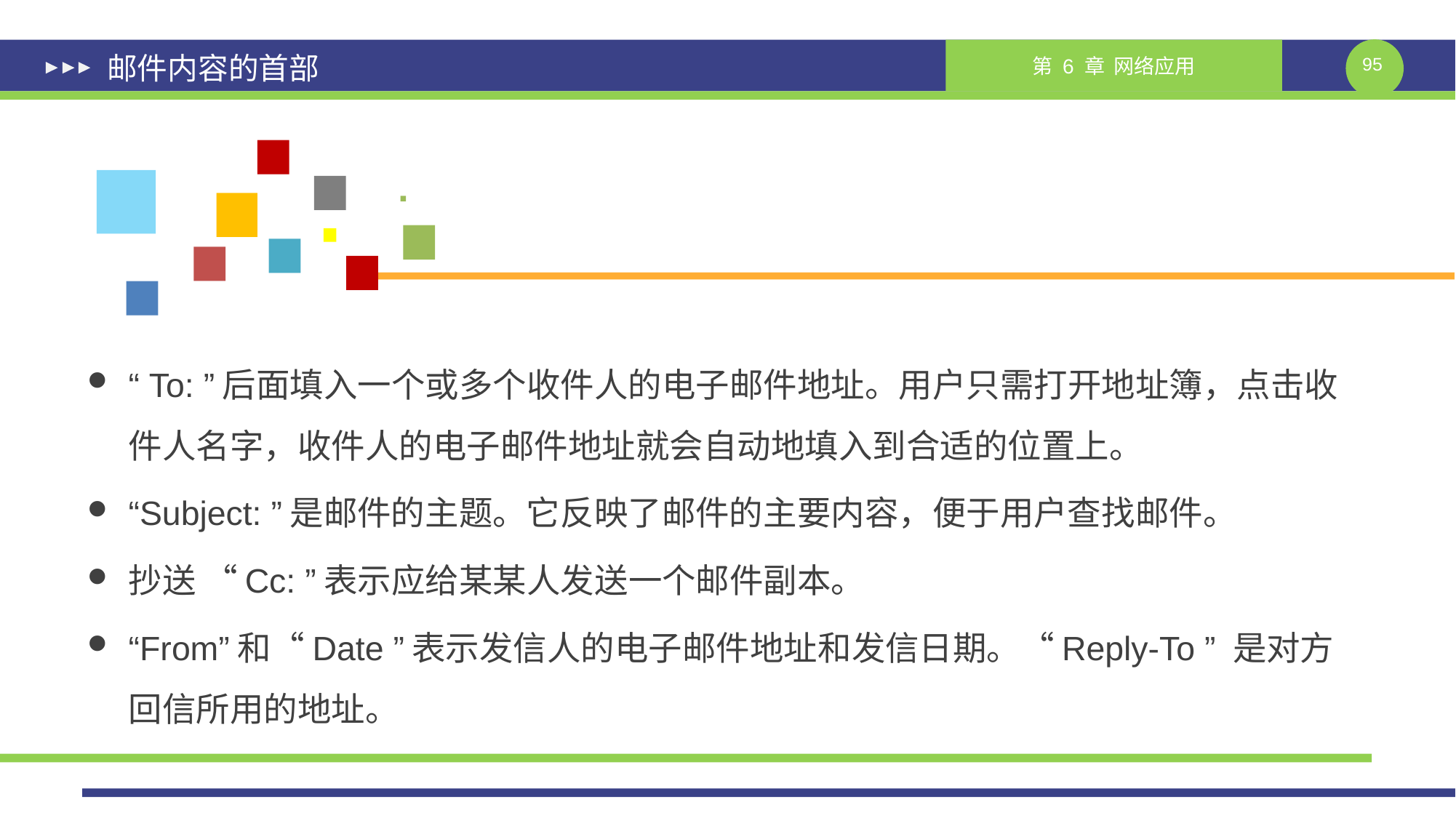

# 邮件内容的首部

“ To: ”后面填入一个或多个收件人的电子邮件地址。用户只需打开地址簿，点击收件人名字，收件人的电子邮件地址就会自动地填入到合适的位置上。
“Subject: ”是邮件的主题。它反映了邮件的主要内容，便于用户查找邮件。
抄送 “Cc: ”表示应给某某人发送一个邮件副本。
“From”和“Date ”表示发信人的电子邮件地址和发信日期。“Reply-To ” 是对方回信所用的地址。

课件制作人：谢钧  谢希仁